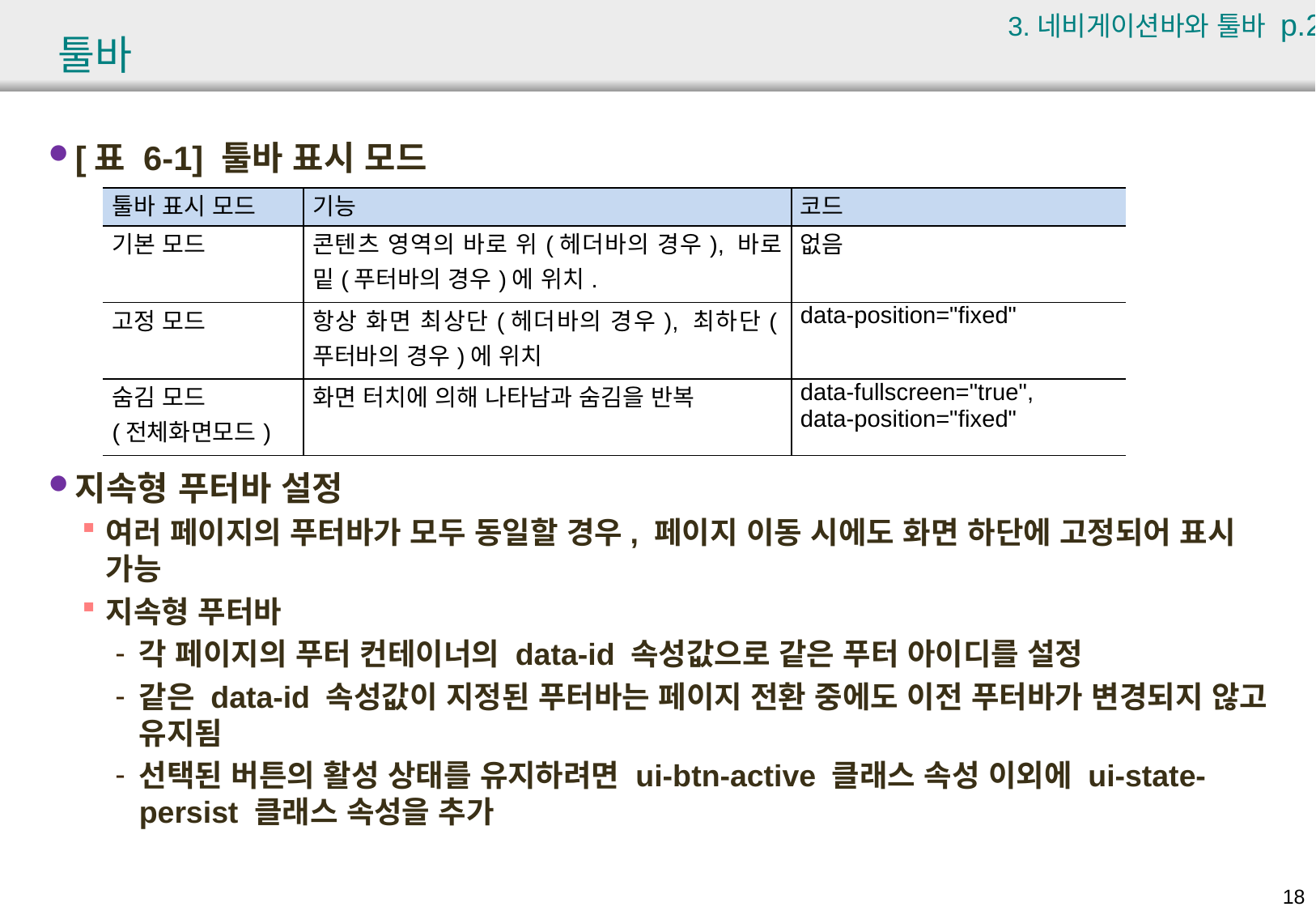

3.네비게이션바와 툴바 p.213
# 툴바
[표 6-1] 툴바 표시 모드

지속형 푸터바 설정
여러 페이지의 푸터바가 모두 동일할 경우, 페이지 이동 시에도 화면 하단에 고정되어 표시 가능
지속형 푸터바
각 페이지의 푸터 컨테이너의 data-id 속성값으로 같은 푸터 아이디를 설정
같은 data-id 속성값이 지정된 푸터바는 페이지 전환 중에도 이전 푸터바가 변경되지 않고 유지됨
선택된 버튼의 활성 상태를 유지하려면 ui-btn-active 클래스 속성 이외에 ui-state-persist 클래스 속성을 추가

| 툴바 표시 모드 | 기능 | 코드 |
| --- | --- | --- |
| 기본 모드 | 콘텐츠 영역의 바로 위(헤더바의 경우), 바로 밑(푸터바의 경우)에 위치. | 없음 |
| 고정 모드 | 항상 화면 최상단(헤더바의 경우), 최하단(푸터바의 경우)에 위치 | data-position="fixed" |
| 숨김 모드 (전체화면모드) | 화면 터치에 의해 나타남과 숨김을 반복 | data-fullscreen="true", data-position="fixed" |